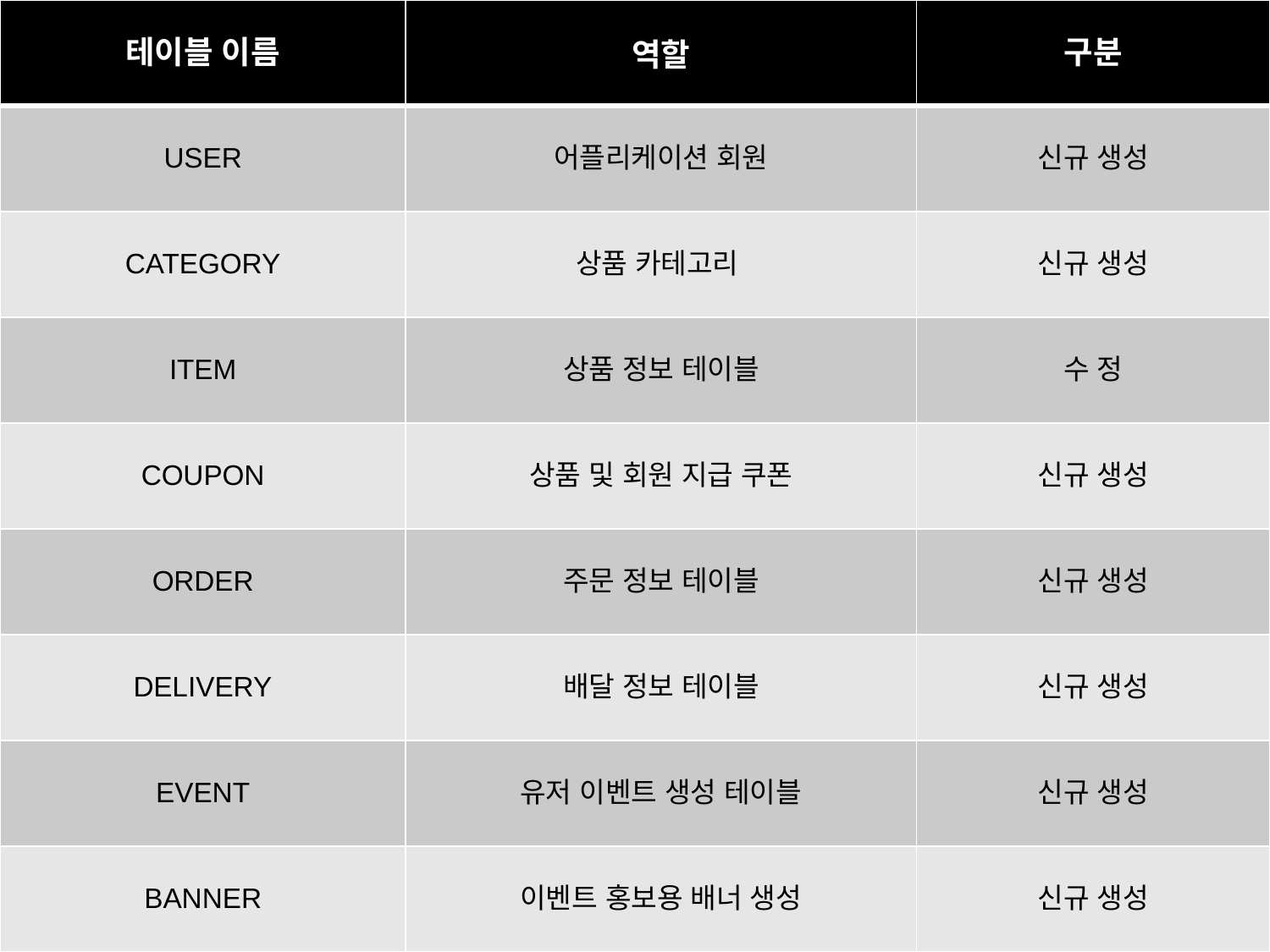

| 테이블 이름 | 역할 | 구분 |
| --- | --- | --- |
| USER | 어플리케이션 회원 | 신규 생성 |
| CATEGORY | 상품 카테고리 | 신규 생성 |
| ITEM | 상품 정보 테이블 | 수 정 |
| COUPON | 상품 및 회원 지급 쿠폰 | 신규 생성 |
| ORDER | 주문 정보 테이블 | 신규 생성 |
| DELIVERY | 배달 정보 테이블 | 신규 생성 |
| EVENT | 유저 이벤트 생성 테이블 | 신규 생성 |
| BANNER | 이벤트 홍보용 배너 생성 | 신규 생성 |